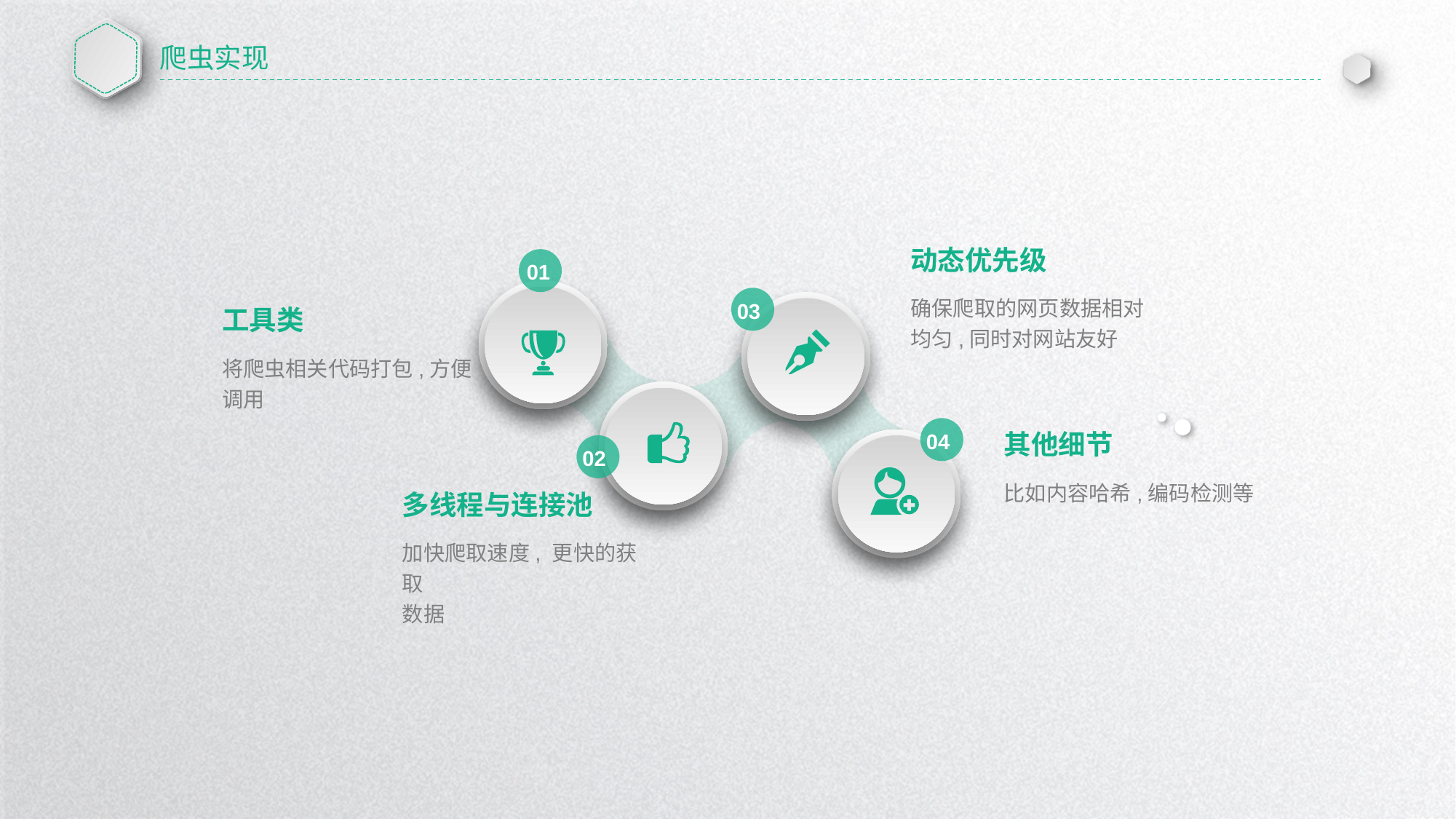

爬虫实现

动态优先级

01

确保爬取的网页数据相对均匀,同时对网站友好

03

工具类

将爬虫相关代码打包,方便调用

04

其他细节

02

比如内容哈希,编码检测等
多线程与连接池
加快爬取速度, 更快的获取
数据